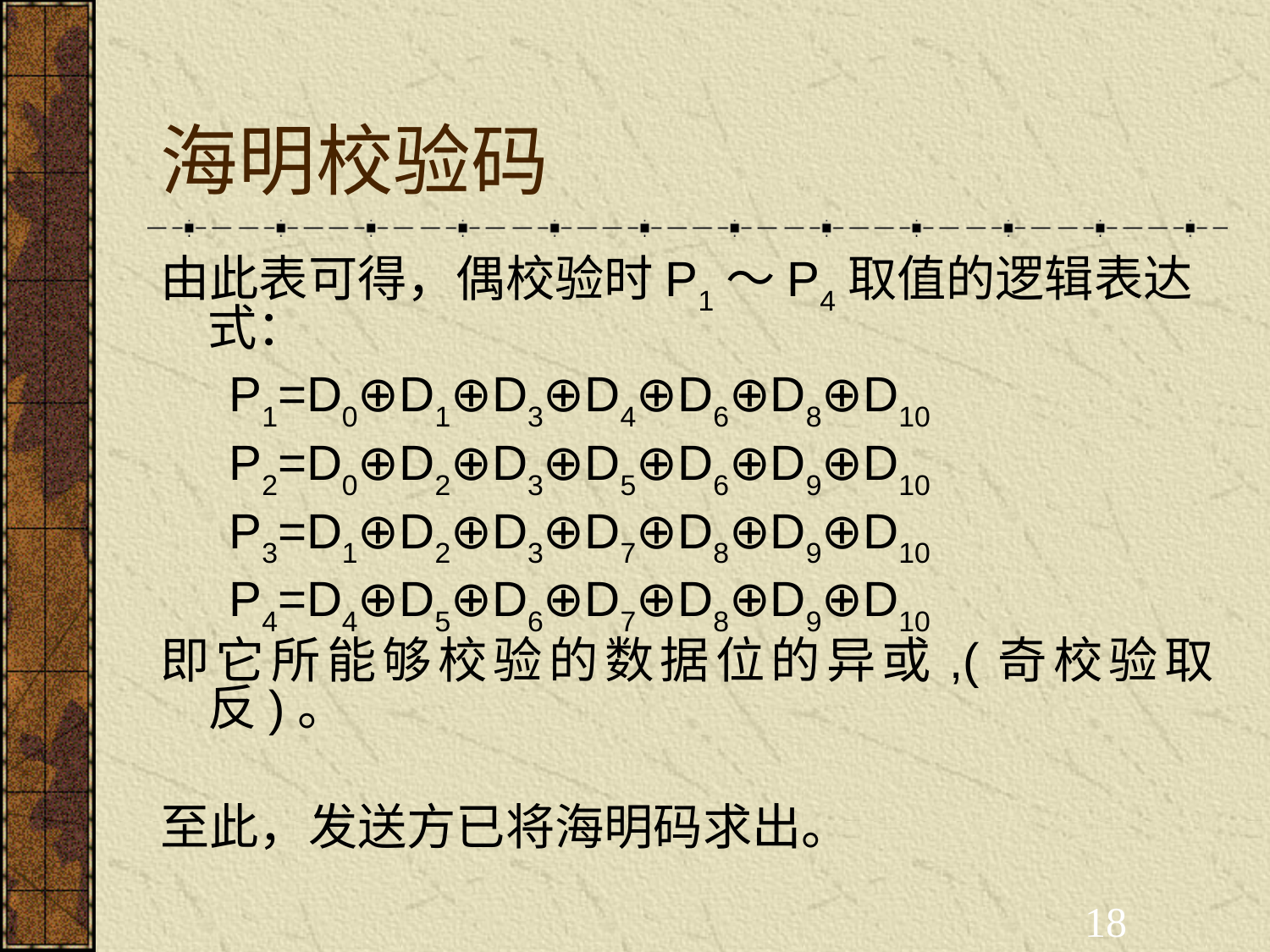

# 海明校验码
由此表可得，偶校验时P1～P4取值的逻辑表达式：
     P1=D0⊕D1⊕D3⊕D4⊕D6⊕D8⊕D10
     P2=D0⊕D2⊕D3⊕D5⊕D6⊕D9⊕D10
     P3=D1⊕D2⊕D3⊕D7⊕D8⊕D9⊕D10
     P4=D4⊕D5⊕D6⊕D7⊕D8⊕D9⊕D10
即它所能够校验的数据位的异或,(奇校验取反)。

至此，发送方已将海明码求出。
18